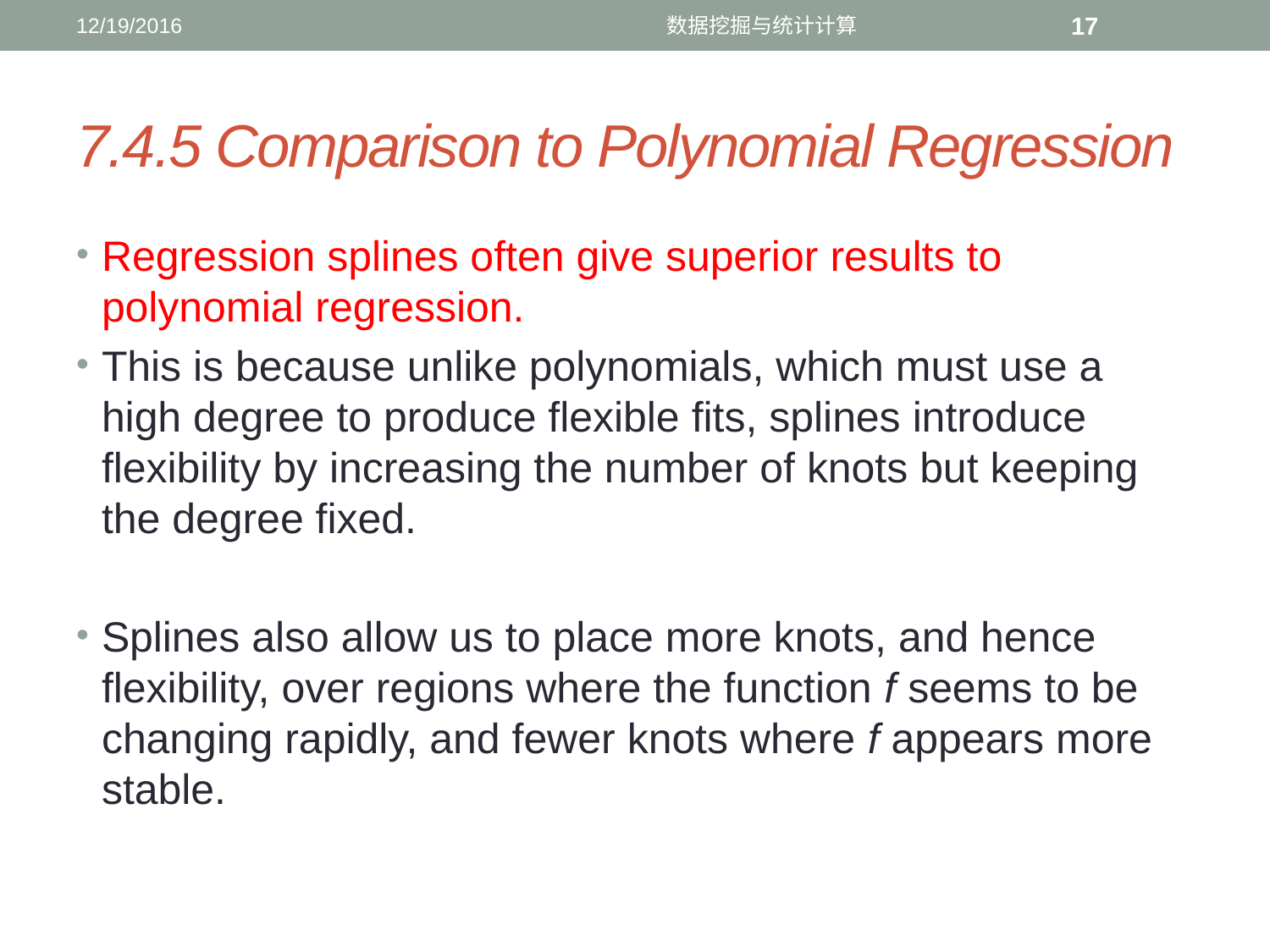

12/19/2016
数据挖掘与统计计算
17
# 7.4.5 Comparison to Polynomial Regression
Regression splines often give superior results to polynomial regression.
This is because unlike polynomials, which must use a high degree to produce flexible fits, splines introduce flexibility by increasing the number of knots but keeping the degree fixed.

Splines also allow us to place more knots, and hence flexibility, over regions where the function f seems to be changing rapidly, and fewer knots where f appears more stable.